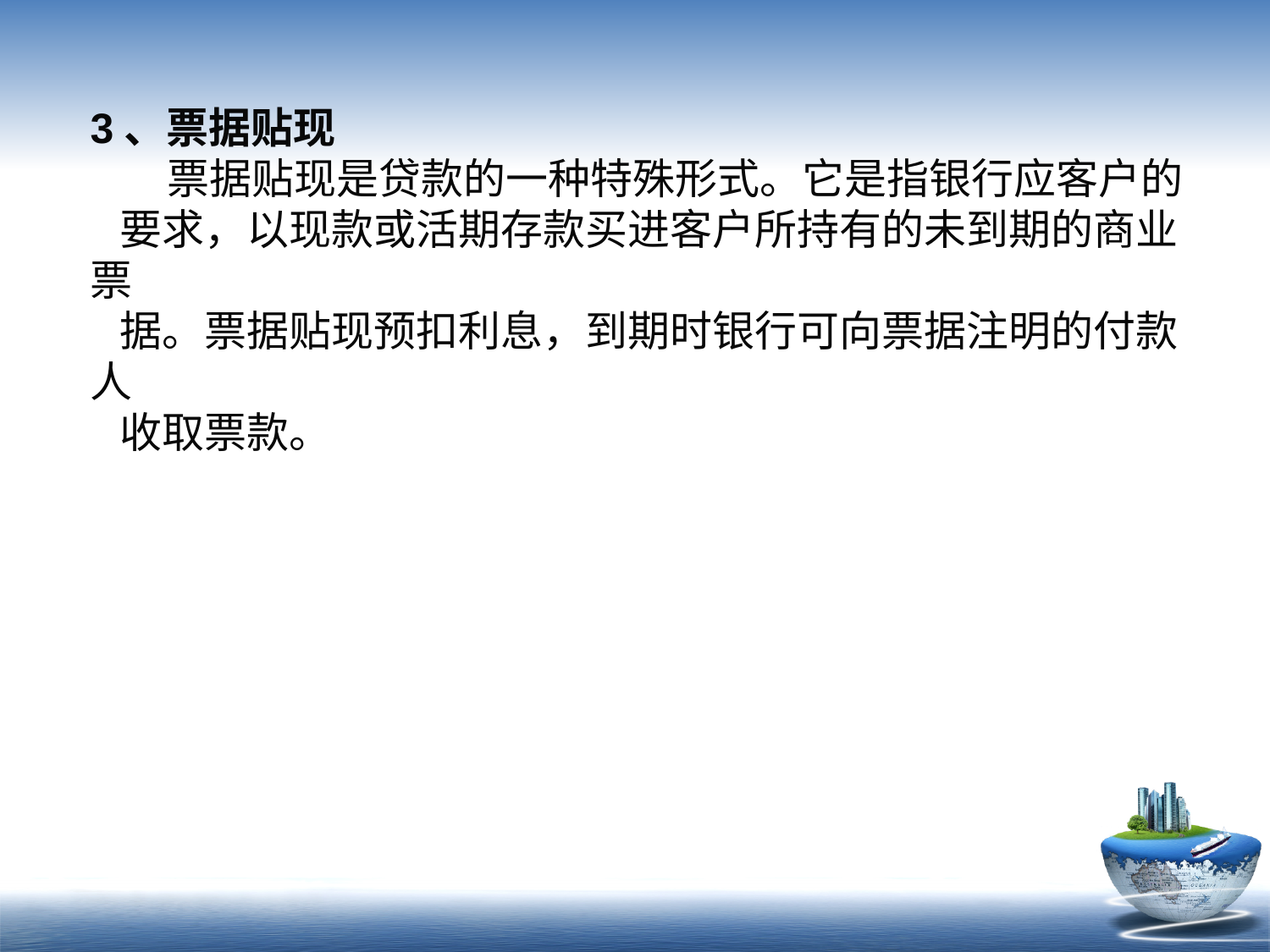

3、票据贴现
       票据贴现是贷款的一种特殊形式。它是指银行应客户的
  要求，以现款或活期存款买进客户所持有的未到期的商业票
  据。票据贴现预扣利息，到期时银行可向票据注明的付款人
  收取票款。